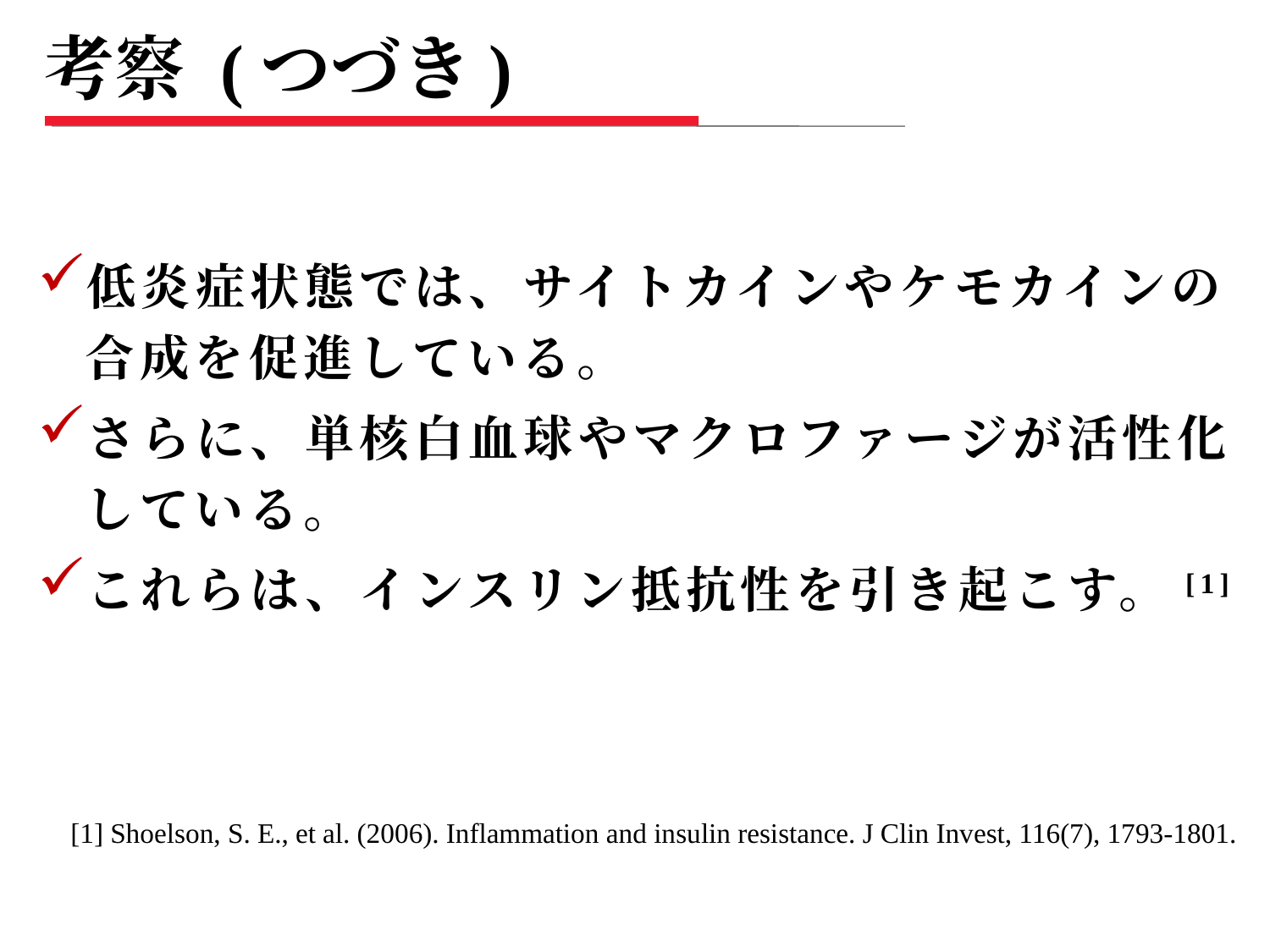

考察 (つづき)

低炎症状態では、サイトカインやケモカインの合成を促進している。
さらに、単核白血球やマクロファージが活性化している。
これらは、インスリン抵抗性を引き起こす。[1]

[1] Shoelson, S. E., et al. (2006). Inflammation and insulin resistance. J Clin Invest, 116(7), 1793-1801.